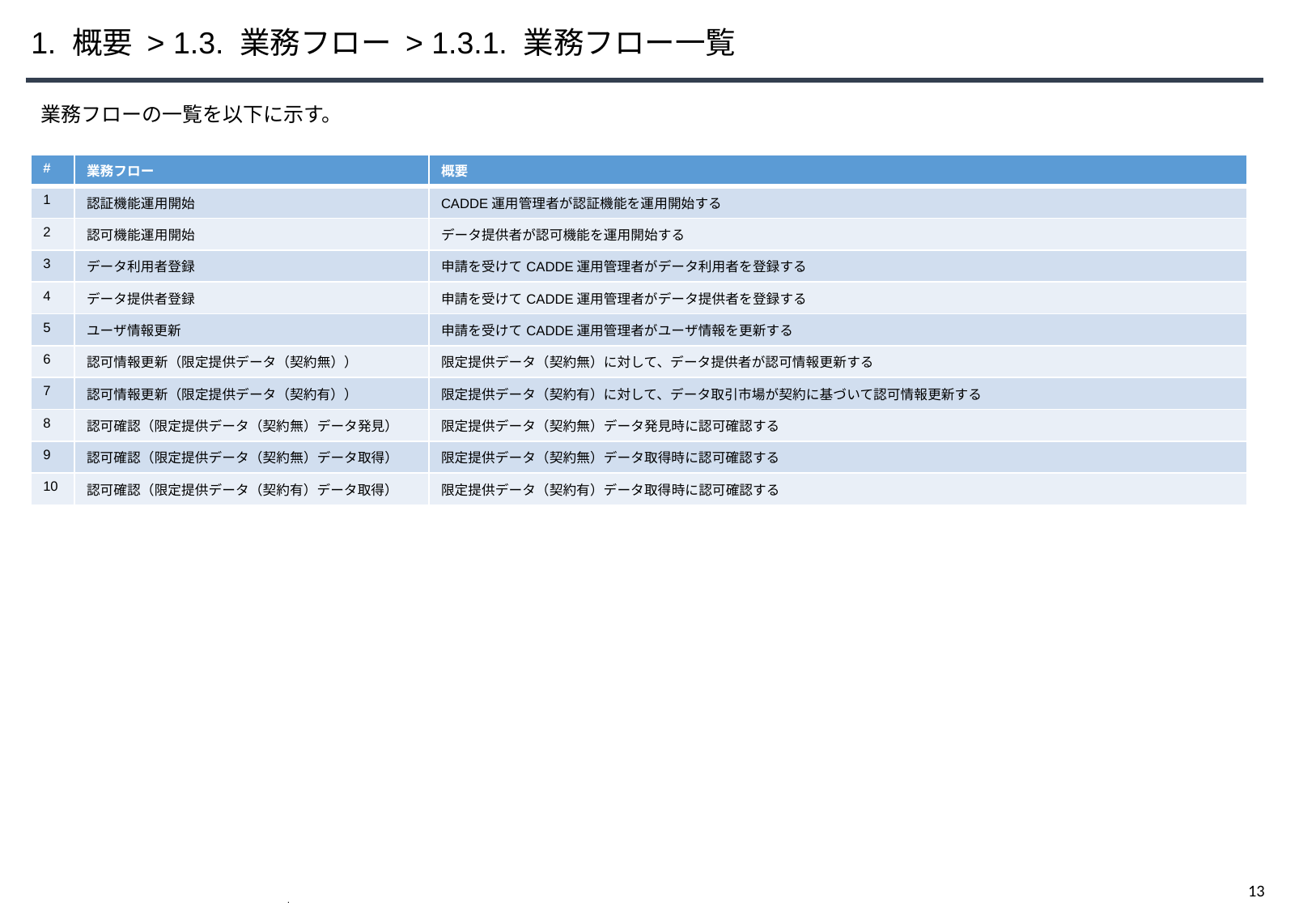

# 1. 概要 > 1.3. 業務フロー > 1.3.1. 業務フロー一覧
業務フローの一覧を以下に示す。
| # | 業務フロー | 概要 |
| --- | --- | --- |
| 1 | 認証機能運用開始 | CADDE運用管理者が認証機能を運用開始する |
| 2 | 認可機能運用開始 | データ提供者が認可機能を運用開始する |
| 3 | データ利用者登録 | 申請を受けてCADDE運用管理者がデータ利用者を登録する |
| 4 | データ提供者登録 | 申請を受けてCADDE運用管理者がデータ提供者を登録する |
| 5 | ユーザ情報更新 | 申請を受けてCADDE運用管理者がユーザ情報を更新する |
| 6 | 認可情報更新（限定提供データ（契約無）） | 限定提供データ（契約無）に対して、データ提供者が認可情報更新する |
| 7 | 認可情報更新（限定提供データ（契約有）） | 限定提供データ（契約有）に対して、データ取引市場が契約に基づいて認可情報更新する |
| 8 | 認可確認（限定提供データ（契約無）データ発見） | 限定提供データ（契約無）データ発見時に認可確認する |
| 9 | 認可確認（限定提供データ（契約無）データ取得） | 限定提供データ（契約無）データ取得時に認可確認する |
| 10 | 認可確認（限定提供データ（契約有）データ取得） | 限定提供データ（契約有）データ取得時に認可確認する |